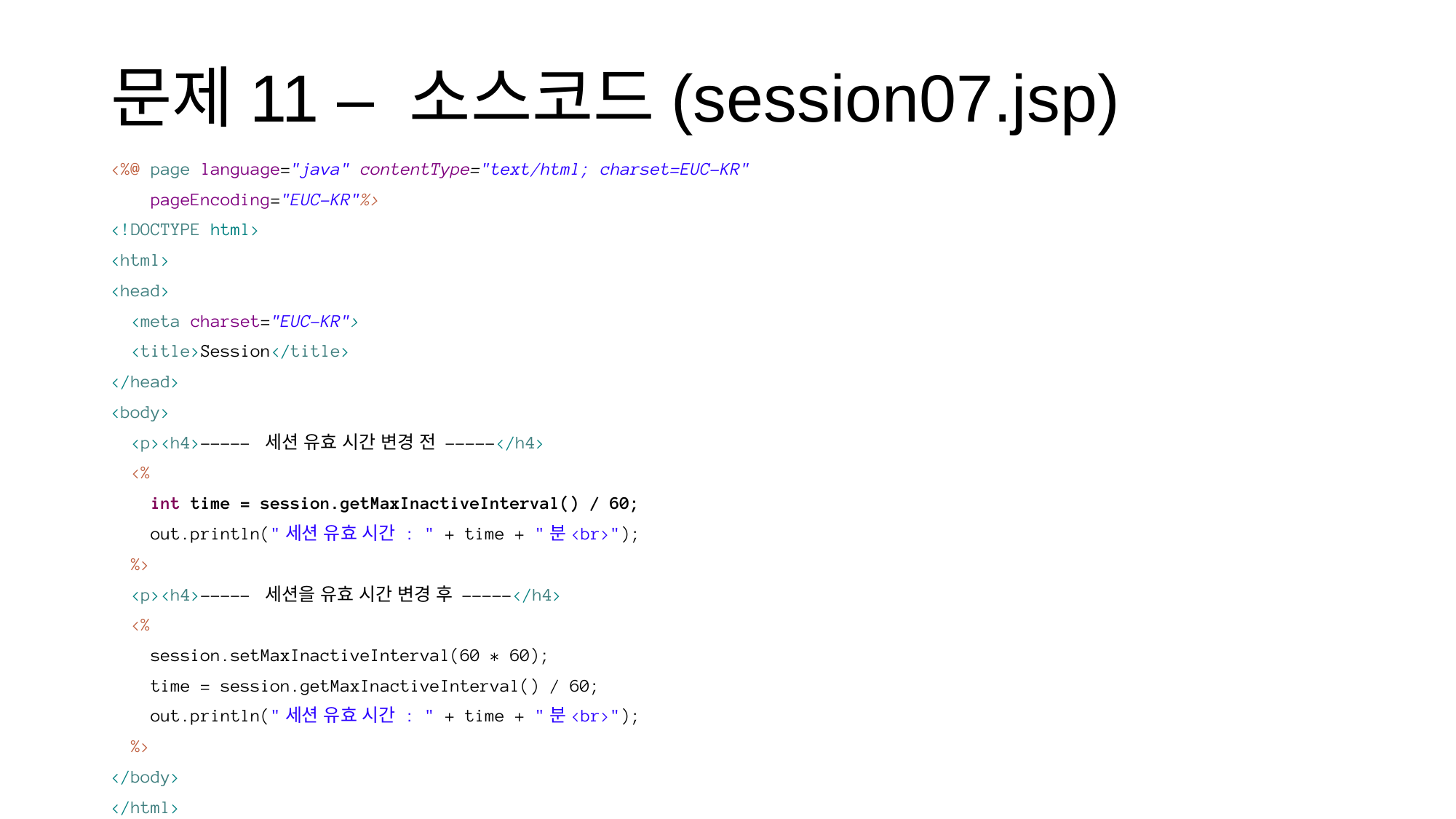

# 문제11 – 소스코드(session07.jsp)
<%@ page language="java" contentType="text/html; charset=EUC-KR"
    pageEncoding="EUC-KR"%>
<!DOCTYPE html>
<html>
<head>
  <meta charset="EUC-KR">
  <title>Session</title>
</head>
<body>
  <p><h4>----- 세션 유효 시간 변경 전 -----</h4>
  <%
    int time = session.getMaxInactiveInterval() / 60;
    out.println("세션 유효 시간 : " + time + "분<br>");
  %>
  <p><h4>----- 세션을 유효 시간 변경 후 -----</h4>
  <%
    session.setMaxInactiveInterval(60 * 60);
    time = session.getMaxInactiveInterval() / 60;
    out.println("세션 유효 시간 : " + time + "분<br>");
  %>
</body>
</html>